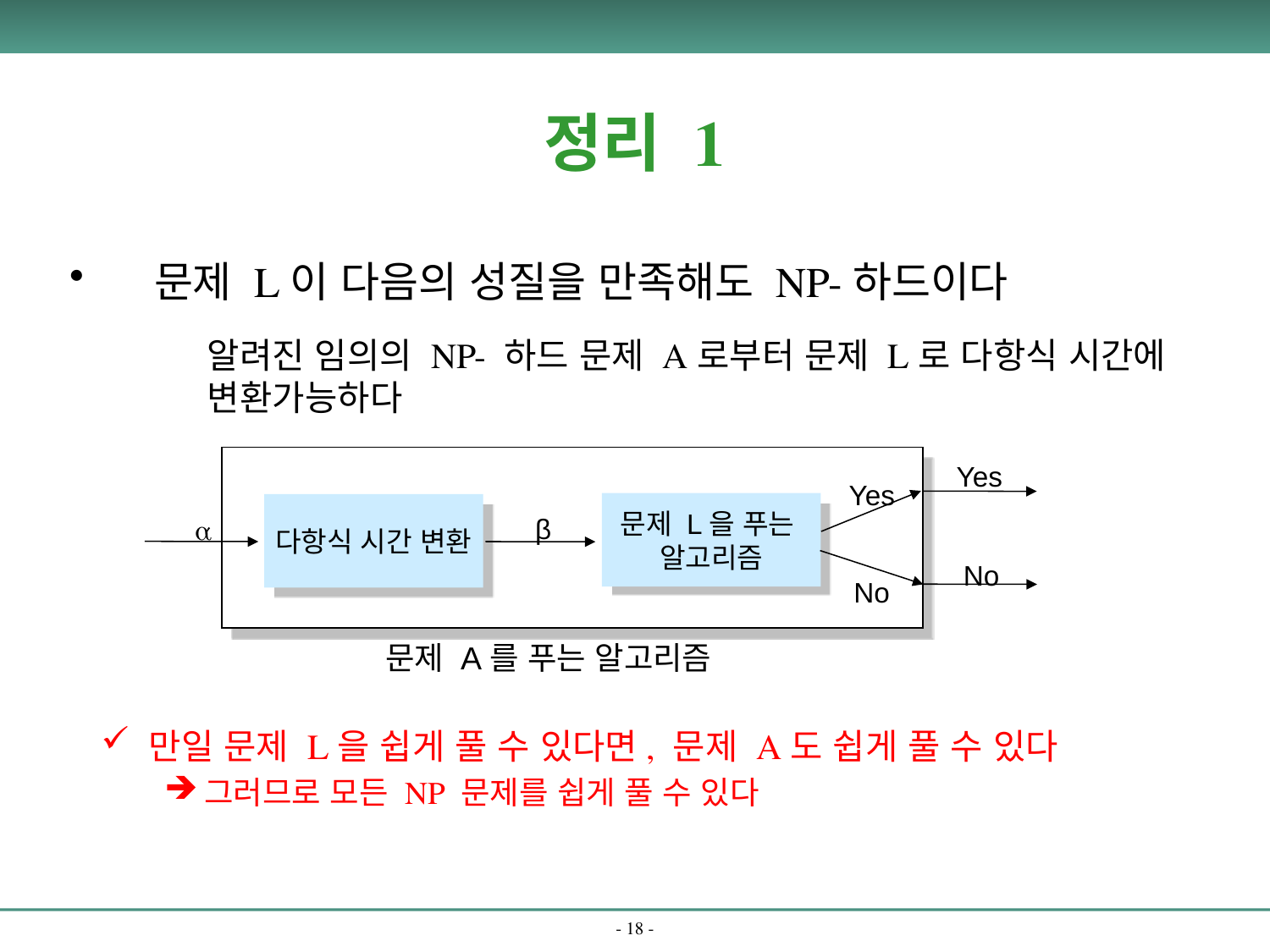

# 정리 1
문제 L이 다음의 성질을 만족해도 NP-하드이다

알려진 임의의 NP- 하드 문제 A로부터 문제 L로 다항식 시간에 변환가능하다

Yes
Yes

문제 L을 푸는
알고리즘
다항식 시간 변환
β
α

No
No

문제 A를 푸는 알고리즘
만일 문제 L을 쉽게 풀 수 있다면, 문제 A도 쉽게 풀 수 있다
그러므로 모든 NP 문제를 쉽게 풀 수 있다